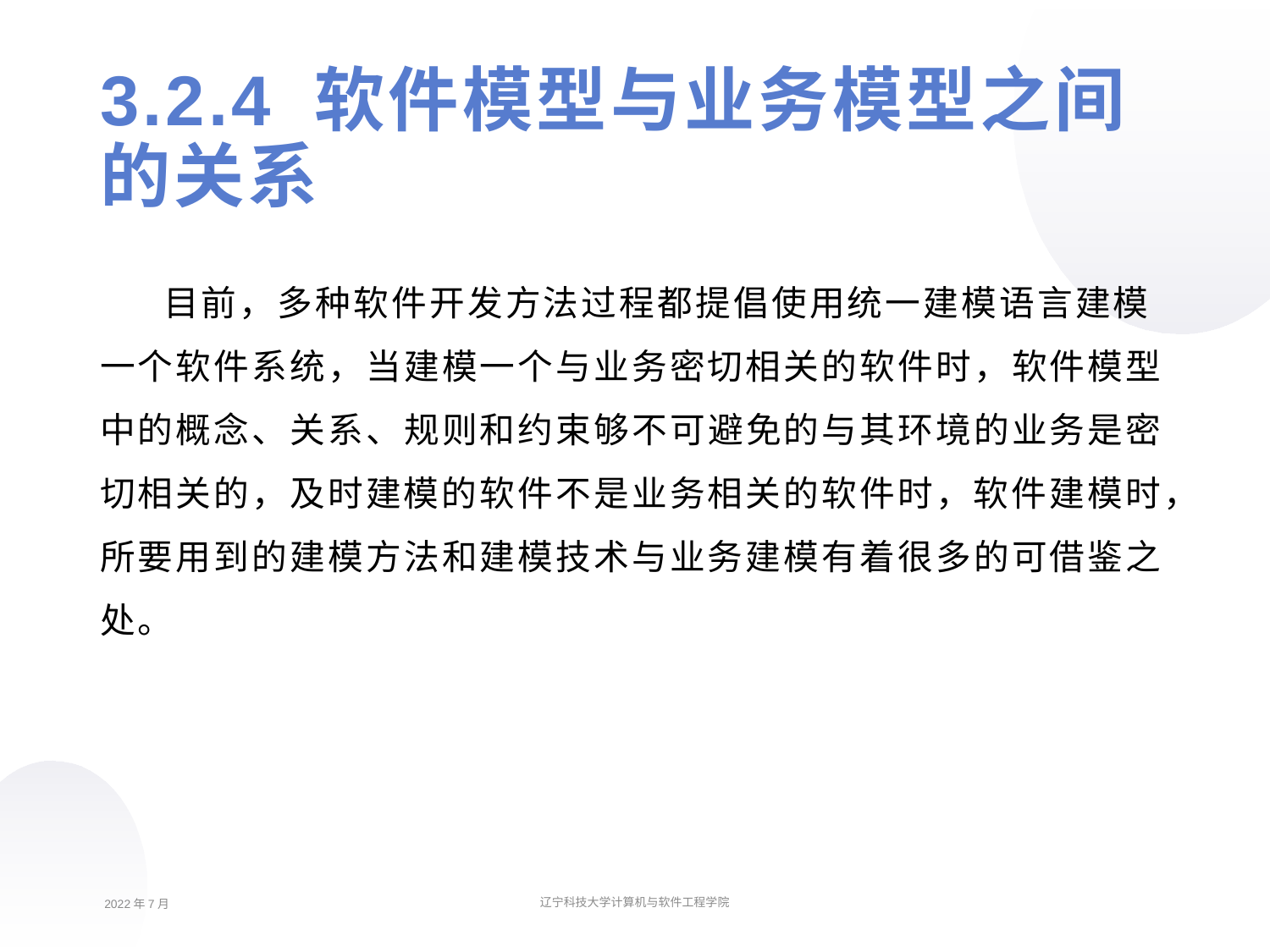

3.2.4 软件模型与业务模型之间的关系
目前，多种软件开发方法过程都提倡使用统一建模语言建模一个软件系统，当建模一个与业务密切相关的软件时，软件模型中的概念、关系、规则和约束够不可避免的与其环境的业务是密切相关的，及时建模的软件不是业务相关的软件时，软件建模时，所要用到的建模方法和建模技术与业务建模有着很多的可借鉴之处。

2022年7月
辽宁科技大学计算机与软件工程学院
71